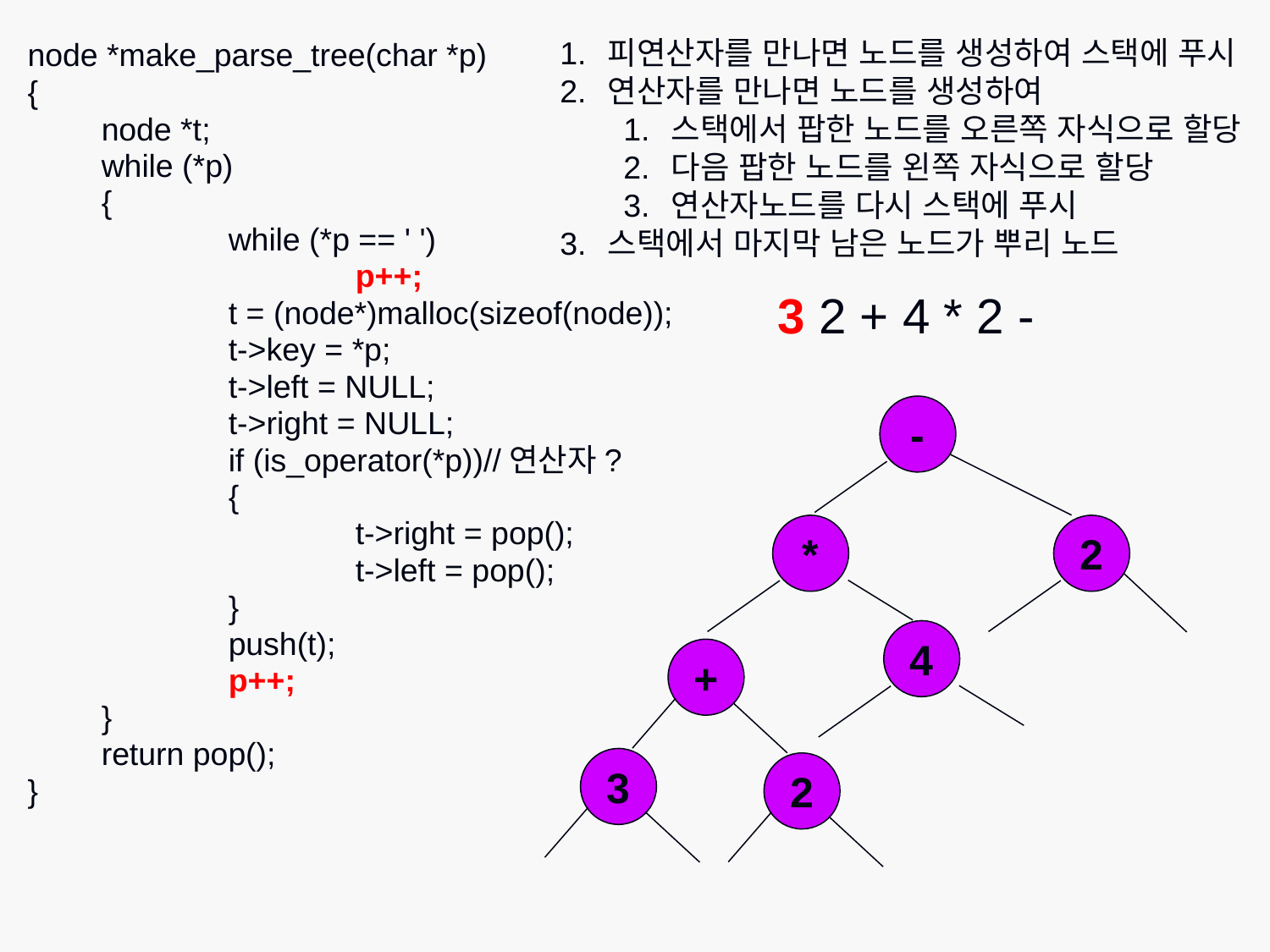

피연산자를 만나면 노드를 생성하여 스택에 푸시
연산자를 만나면 노드를 생성하여
스택에서 팝한 노드를 오른쪽 자식으로 할당
다음 팝한 노드를 왼쪽 자식으로 할당
연산자노드를 다시 스택에 푸시
스택에서 마지막 남은 노드가 뿌리 노드
node *make_parse_tree(char *p)
{
	node *t;
	while (*p)
	{
		while (*p == ' ')
			p++;
		t = (node*)malloc(sizeof(node));
		t->key = *p;
		t->left = NULL;
		t->right = NULL;
		if (is_operator(*p))//연산자?
		{
			t->right = pop();
			t->left = pop();
		}
		push(t);
		p++;
	}
	return pop();
}
3 2 + 4 * 2 -
-

*

4

+

3

2

2